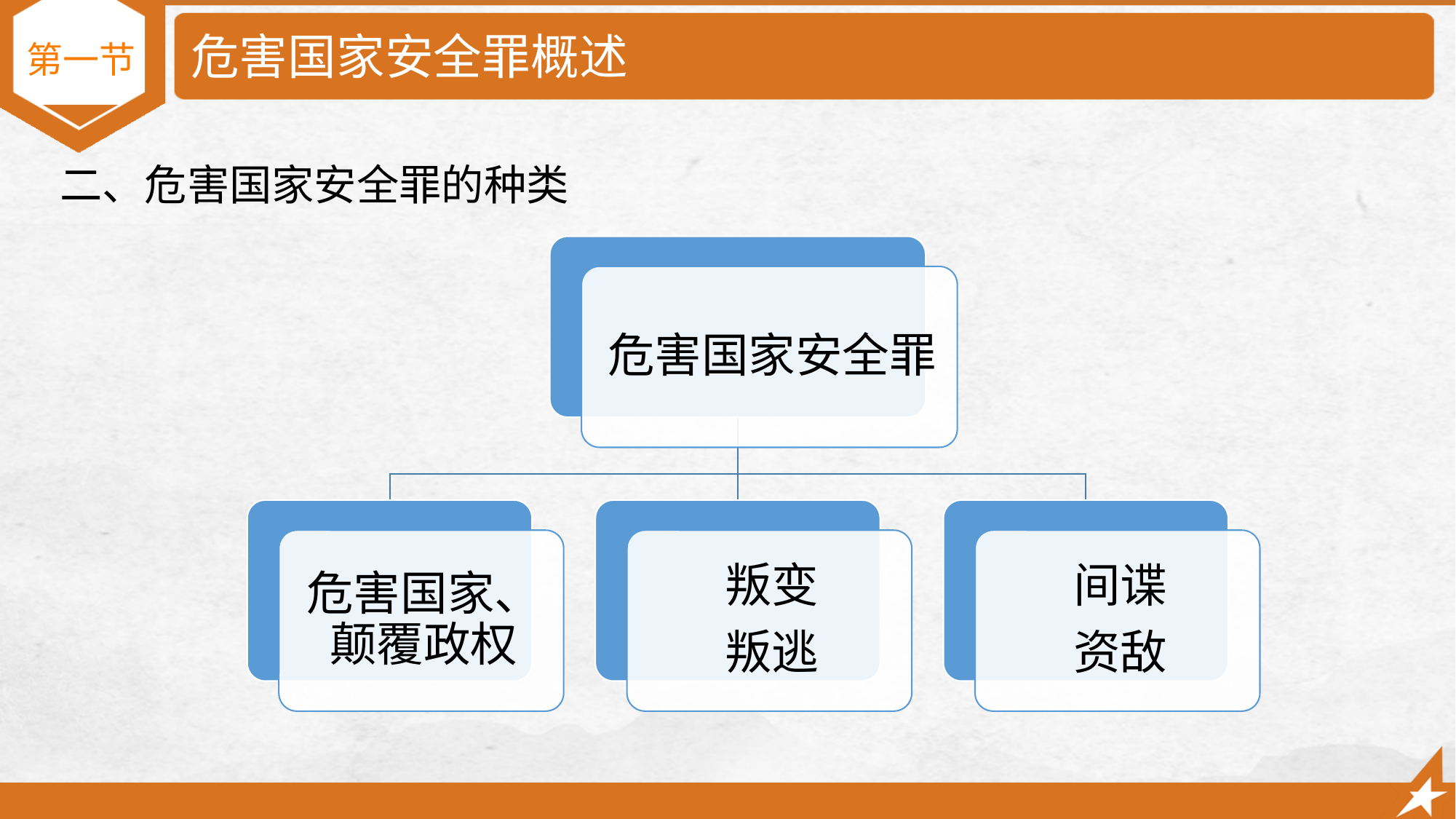

# 危害国家安全罪概述
第一节
二、危害国家安全罪的种类

危害国家安全罪
危害国家、颠覆政权
叛变
叛逃
间谍
资敌